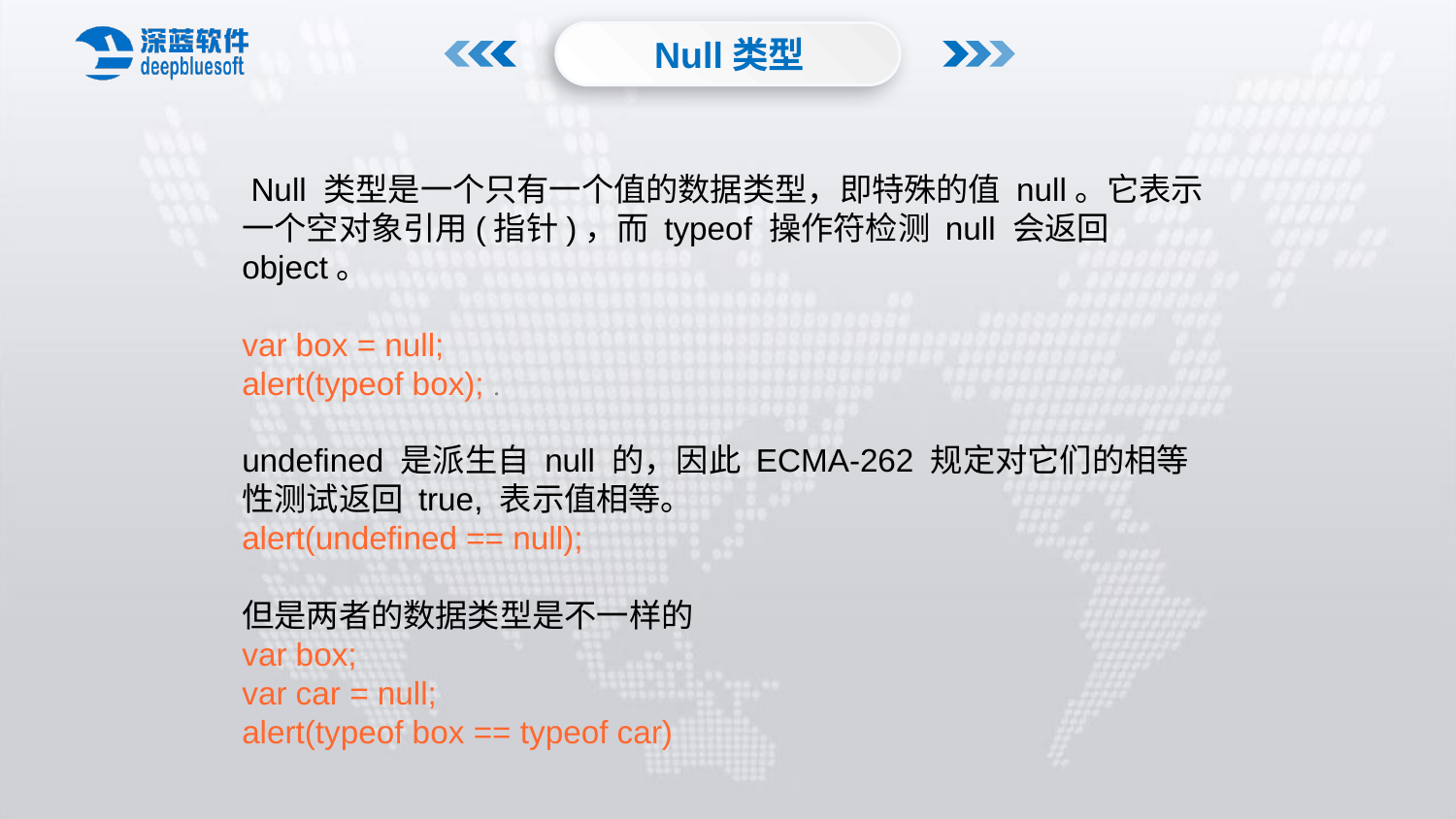

Null类型

 Null 类型是一个只有一个值的数据类型，即特殊的值 null。它表示一个空对象引用(指针)，而 typeof 操作符检测 null 会返回 object。

var box = null;
alert(typeof box);

undefined 是派生自 null 的，因此 ECMA-262 规定对它们的相等性测试返回 true, 表示值相等。
alert(undefined == null);

但是两者的数据类型是不一样的
var box;
var car = null;
alert(typeof box == typeof car)